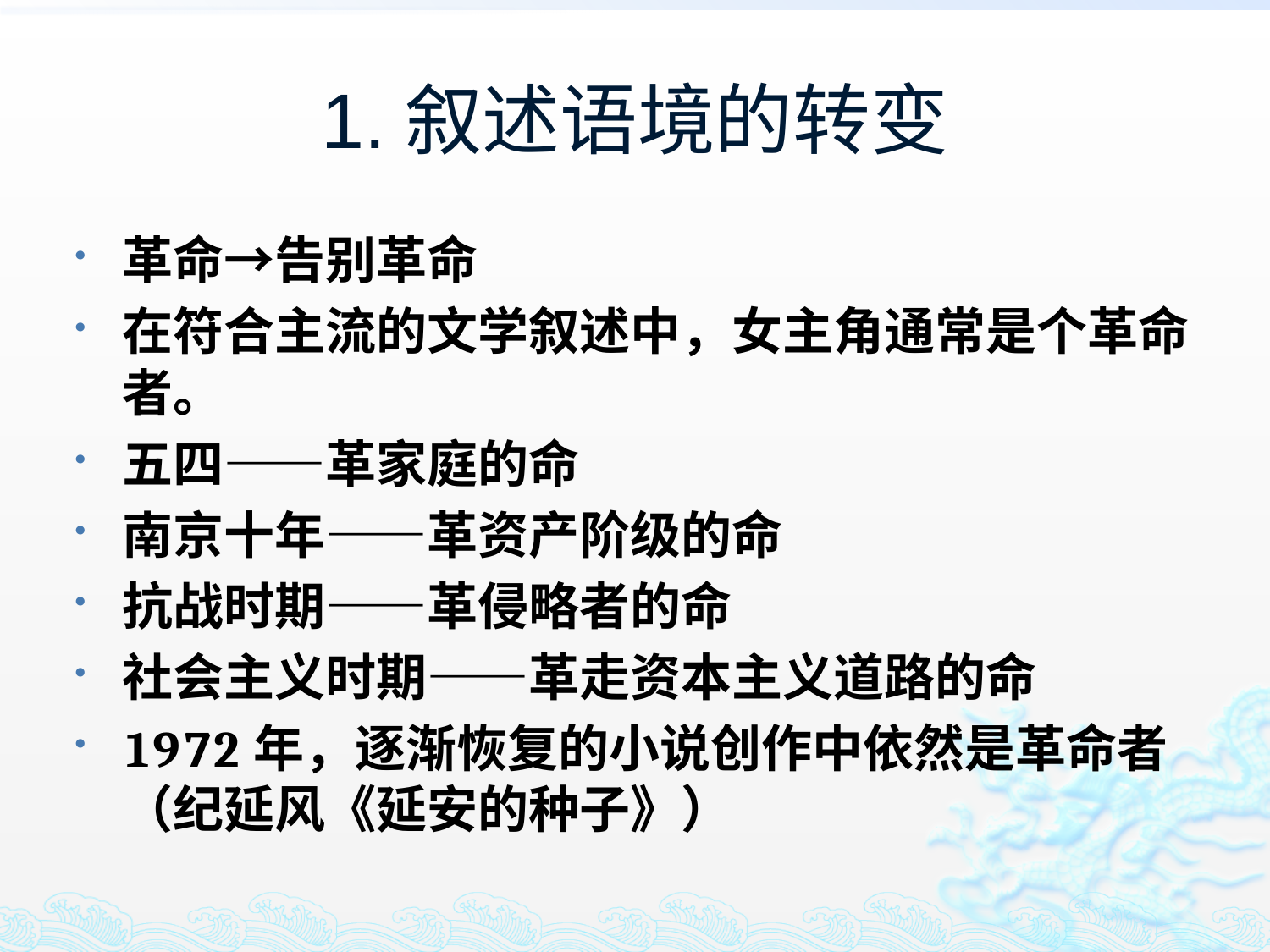

# 1.叙述语境的转变
革命→告别革命
在符合主流的文学叙述中，女主角通常是个革命者。
五四——革家庭的命
南京十年——革资产阶级的命
抗战时期——革侵略者的命
社会主义时期——革走资本主义道路的命
1972年，逐渐恢复的小说创作中依然是革命者（纪延风《延安的种子》）